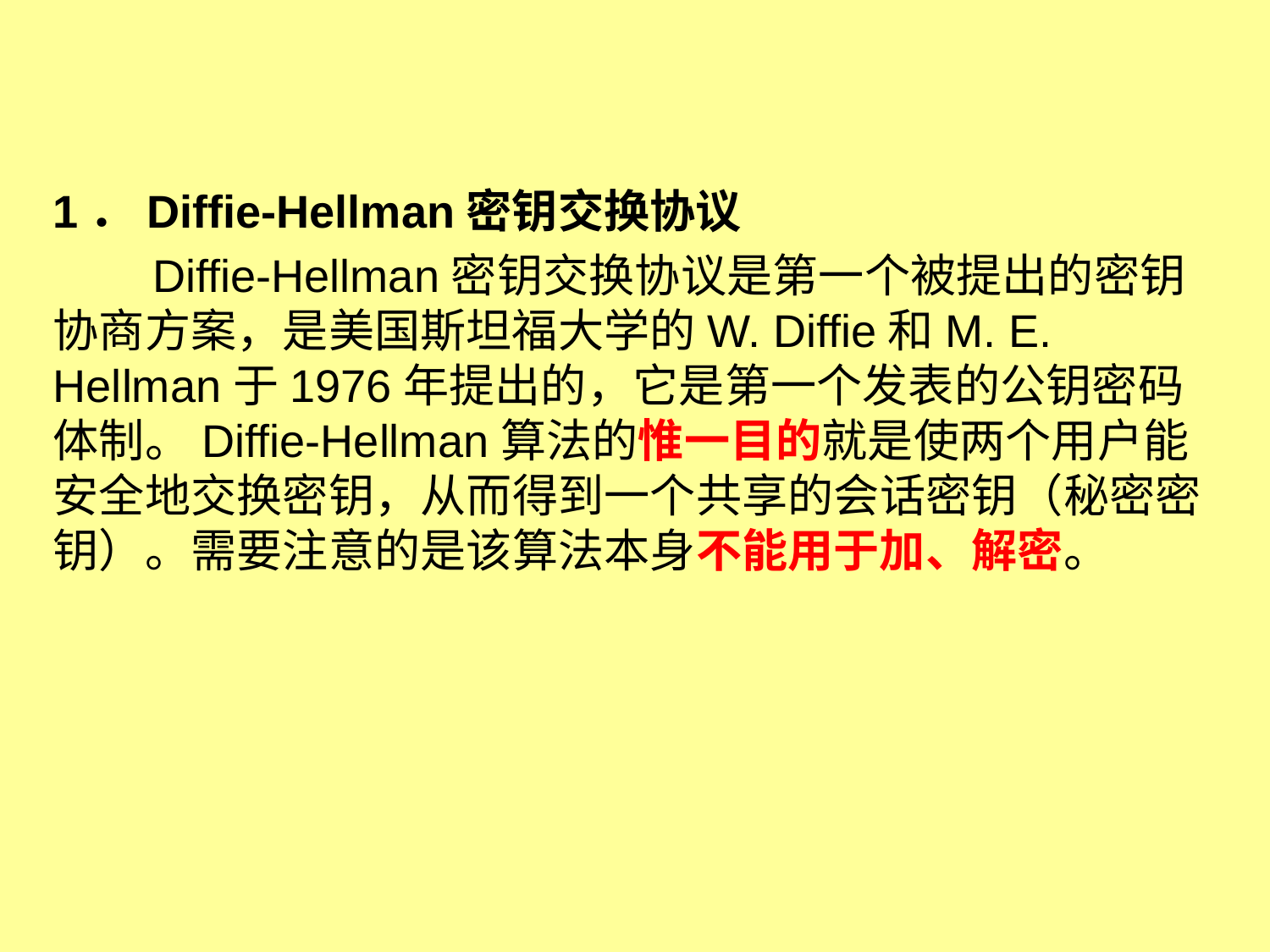

#
1．Diffie-Hellman密钥交换协议
Diffie-Hellman密钥交换协议是第一个被提出的密钥协商方案，是美国斯坦福大学的W. Diffie和M. E. Hellman于1976年提出的，它是第一个发表的公钥密码体制。Diffie-Hellman算法的惟一目的就是使两个用户能安全地交换密钥，从而得到一个共享的会话密钥（秘密密钥）。需要注意的是该算法本身不能用于加、解密。